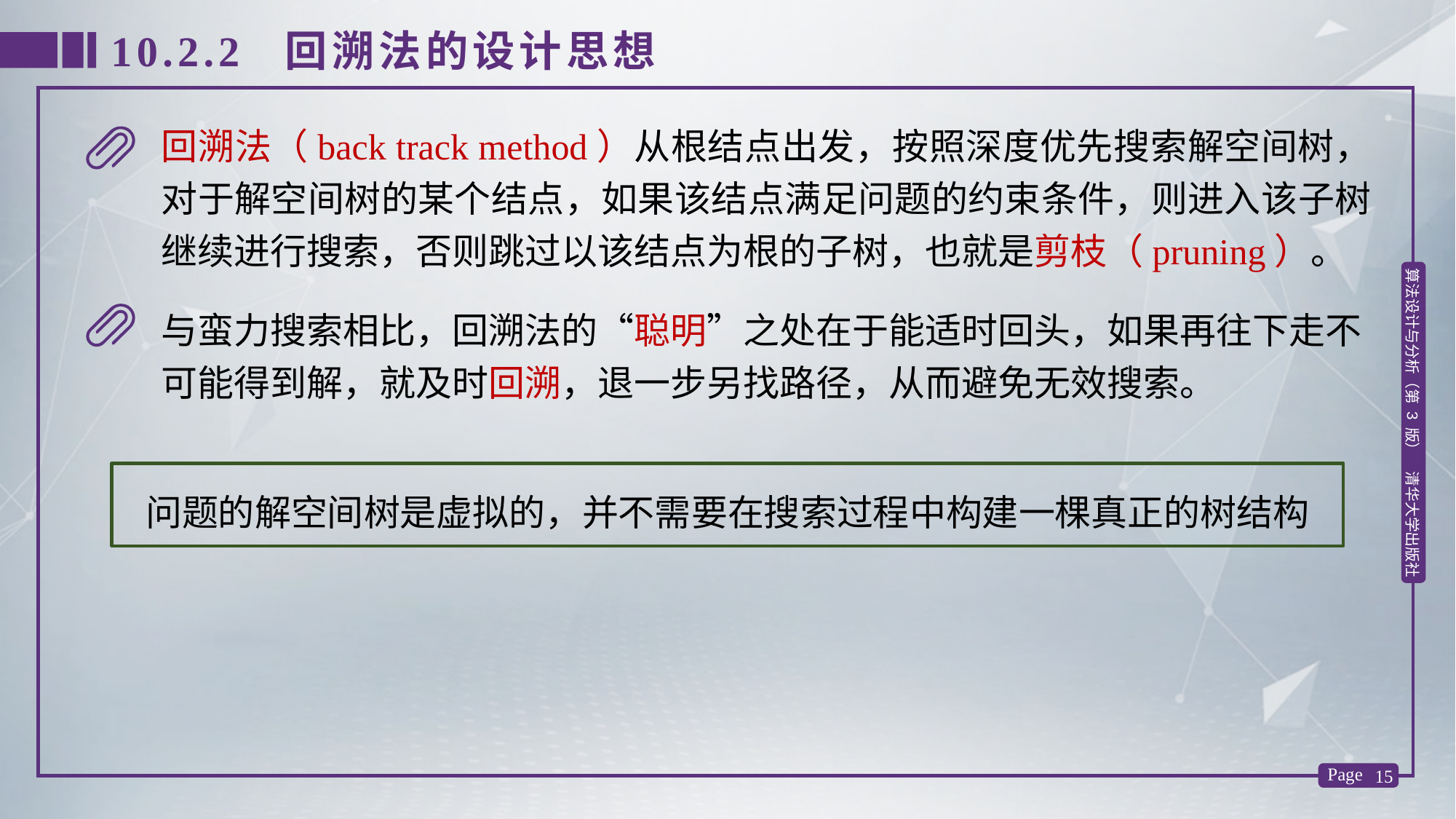

10.2.2  回溯法的设计思想
回溯法（back track method）从根结点出发，按照深度优先搜索解空间树，对于解空间树的某个结点，如果该结点满足问题的约束条件，则进入该子树继续进行搜索，否则跳过以该结点为根的子树，也就是剪枝（pruning）。

与蛮力搜索相比，回溯法的“聪明”之处在于能适时回头，如果再往下走不可能得到解，就及时回溯，退一步另找路径，从而避免无效搜索。

问题的解空间树是虚拟的，并不需要在搜索过程中构建一棵真正的树结构